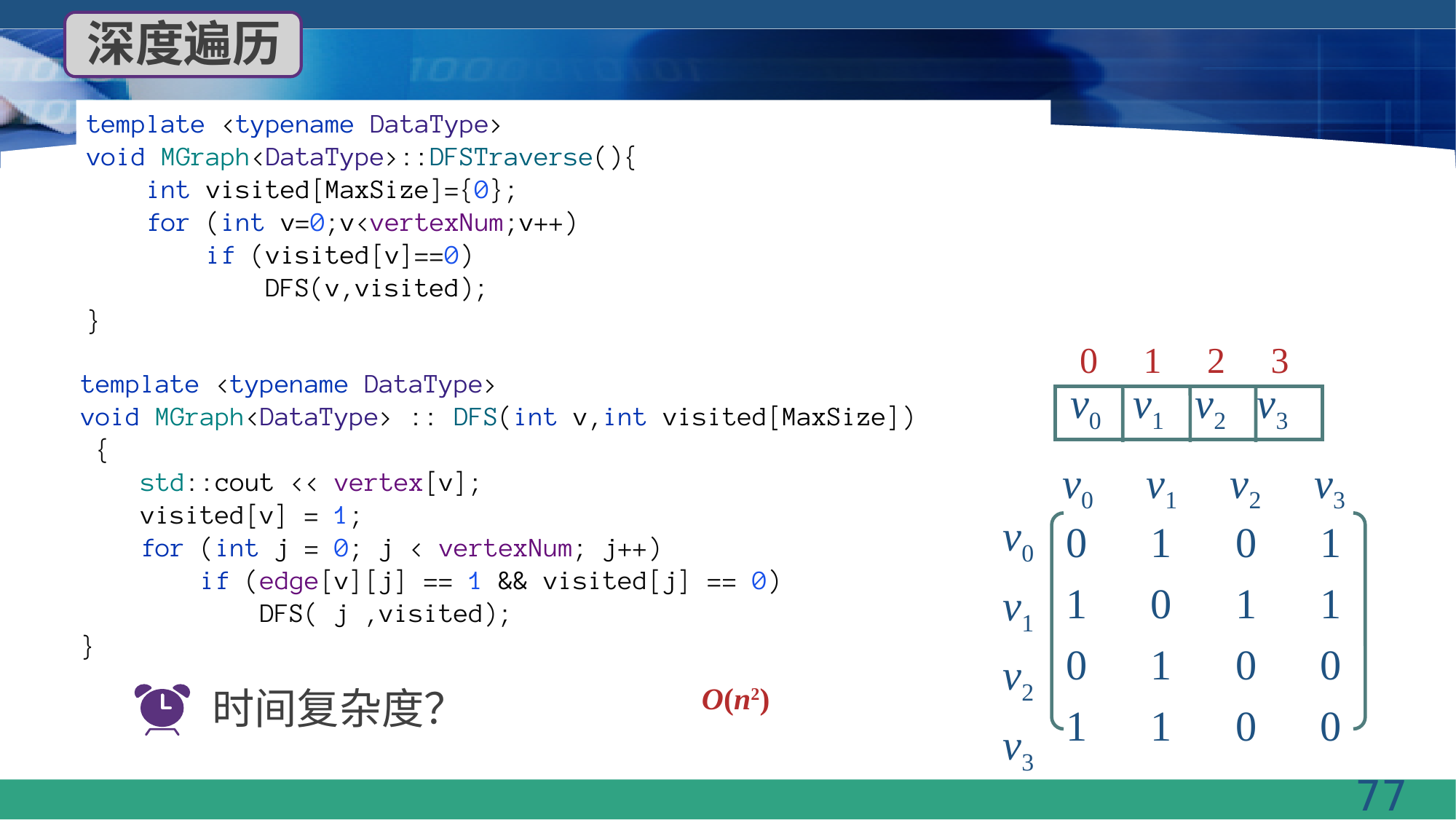

深度遍历

template <typename DataType>
void MGraph<DataType>::DFSTraverse(){
    int visited[MaxSize]={0};
    for (int v=0;v<vertexNum;v++)
        if (visited[v]==0)
            DFS(v,visited);
}
0     1     2     3
template <typename DataType>
void MGraph<DataType> :: DFS(int v,int visited[MaxSize])  {
    std::cout << vertex[v];
    visited[v] = 1;
    for (int j = 0; j < vertexNum; j++)
        if (edge[v][j] == 1 && visited[j] == 0)
            DFS( j ,visited);
}
v0   v1     v2     v3

v0     v1     v2     v3
v0
v1
v2
v3
0      1      0      1
1      0      1      1
0      1      0      0
1      1      0      0

O(n2)
时间复杂度？